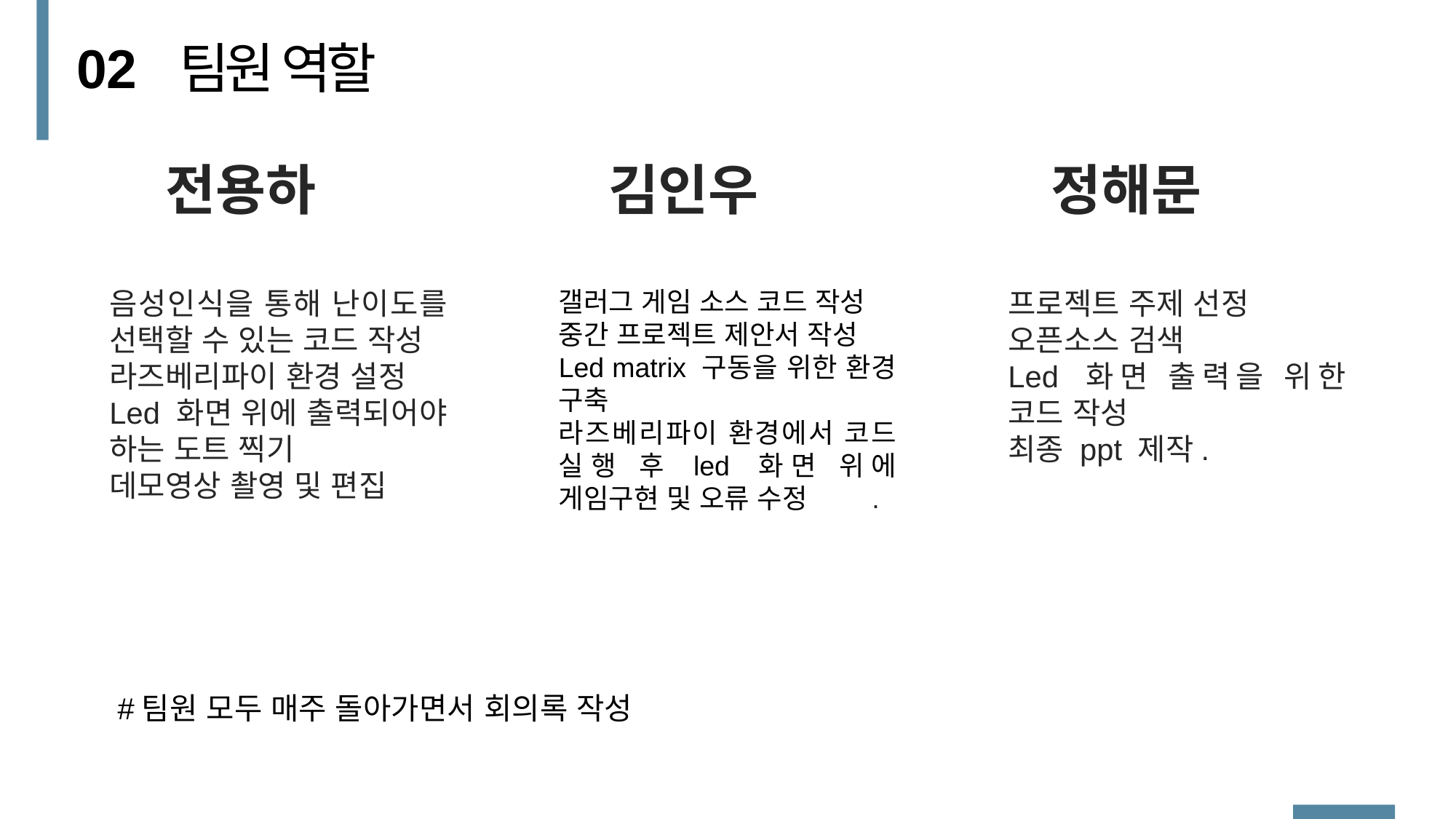

02
팀원 역할
전용하
음성인식을 통해 난이도를 선택할 수 있는 코드 작성
라즈베리파이 환경 설정
Led 화면 위에 출력되어야 하는 도트 찍기
데모영상 촬영 및 편집
김인우
갤러그 게임 소스 코드 작성
중간 프로젝트 제안서 작성
Led matrix 구동을 위한 환경 구축
라즈베리파이 환경에서 코드 실행 후 led 화면 위에 게임구현 및 오류 수정 수정.
정해문
프로젝트 주제 선정
오픈소스 검색
Led 화면 출력을 위한 코드 작성
최종 ppt 제작.
#팀원 모두 매주 돌아가면서 회의록 작성